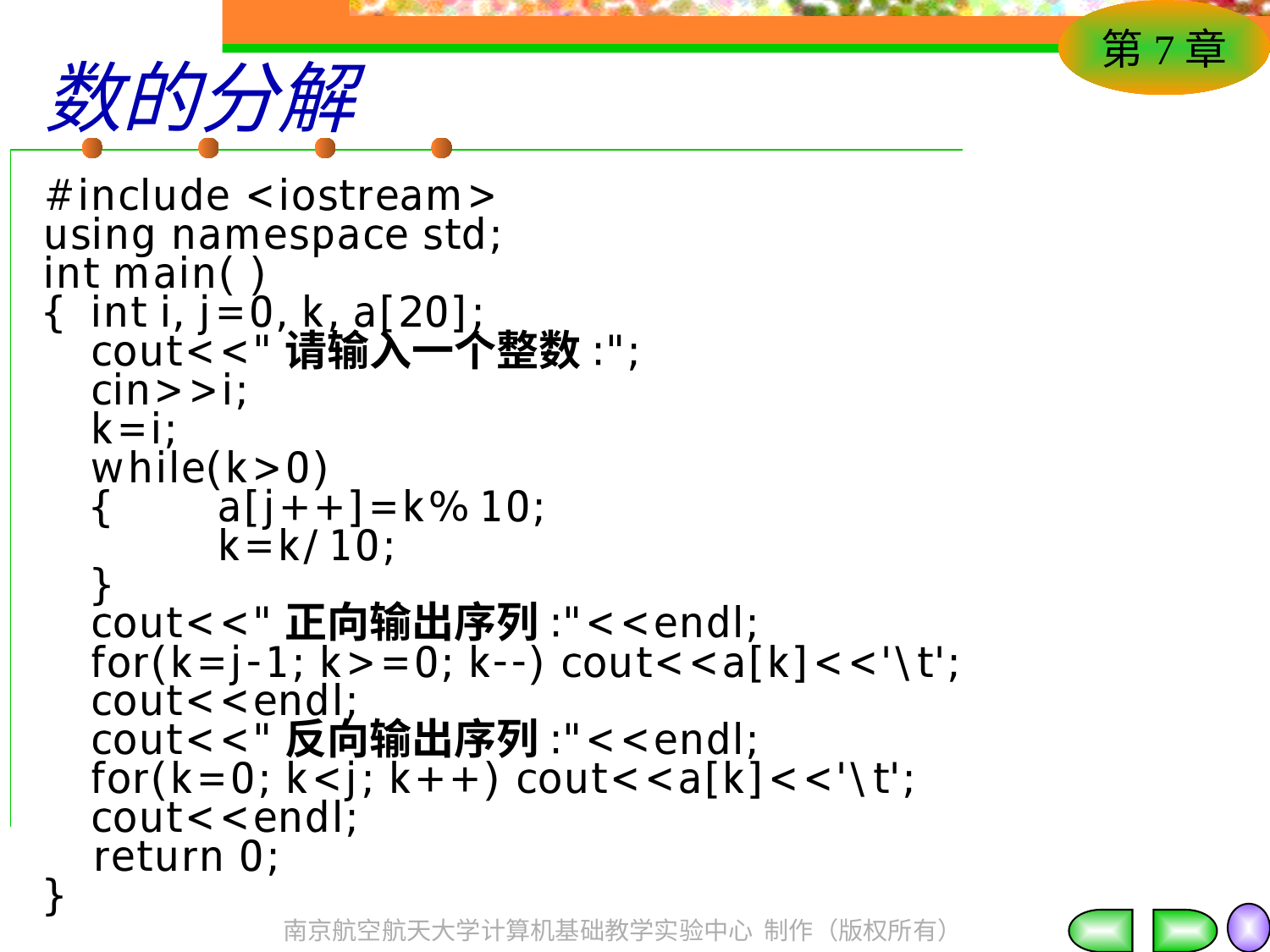

# 数的分解
#include <iostream>
using namespace std;
int main( )
{	int i, j=0, k, a[20];
	cout<<"请输入一个整数:";
	cin>>i;
	k=i;
	while(k>0)
	{	a[j++]=k%10;
		k=k/10;
	}
	cout<<"正向输出序列:"<<endl;
	for(k=j-1; k>=0; k--) cout<<a[k]<<'\t';
	cout<<endl;
	cout<<"反向输出序列:"<<endl;
	for(k=0; k<j; k++) cout<<a[k]<<'\t';
	cout<<endl;
    return 0;
}